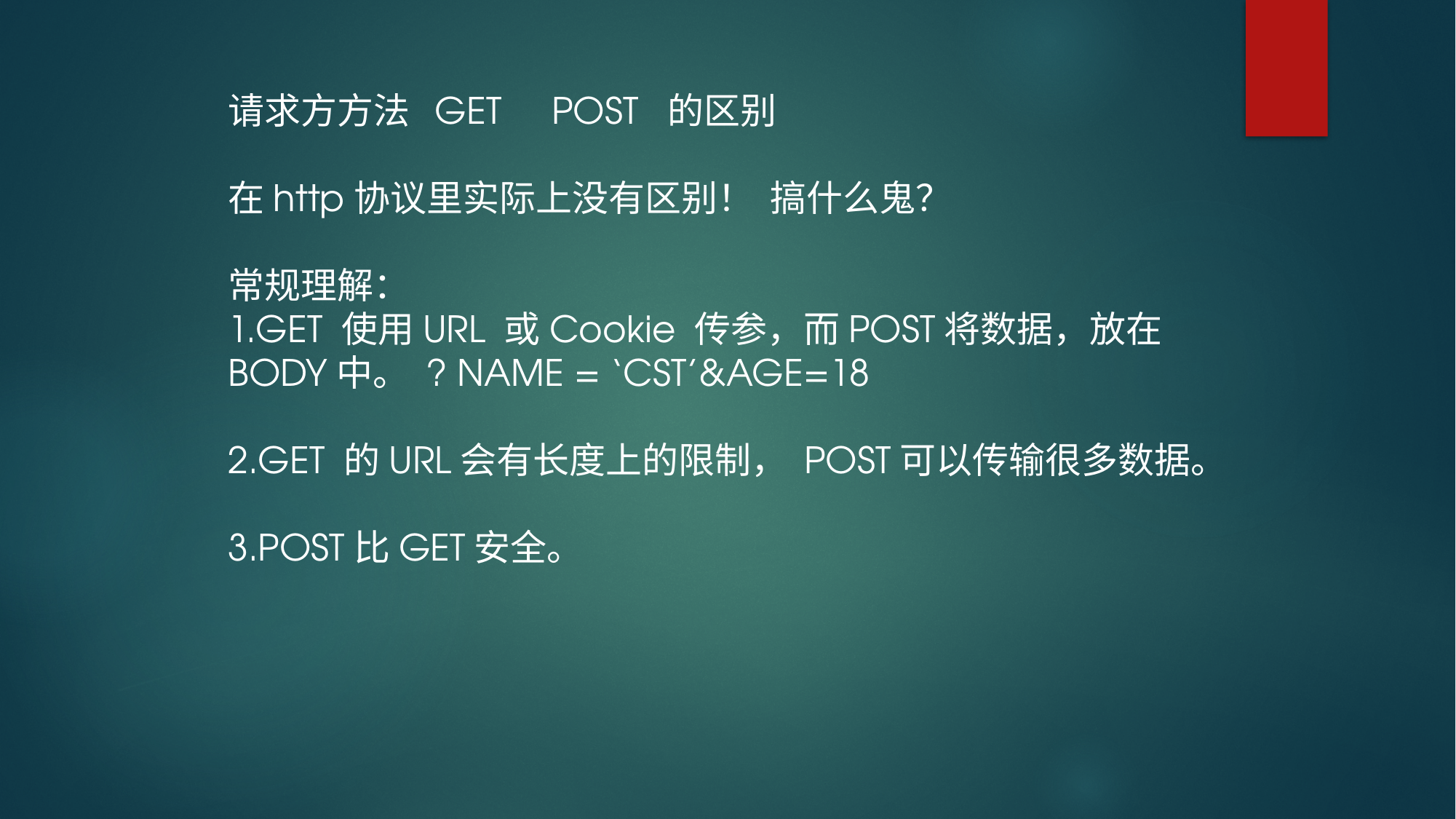

请求方方法  GET     POST  的区别

在http协议里实际上没有区别！  搞什么鬼？

常规理解：
1.GET 使用URL 或Cookie 传参，而POST将数据，放在BODY中。 ? NAME = ‘CST’&AGE=18

2.GET 的URL会有长度上的限制， POST可以传输很多数据。

3.POST比GET安全。